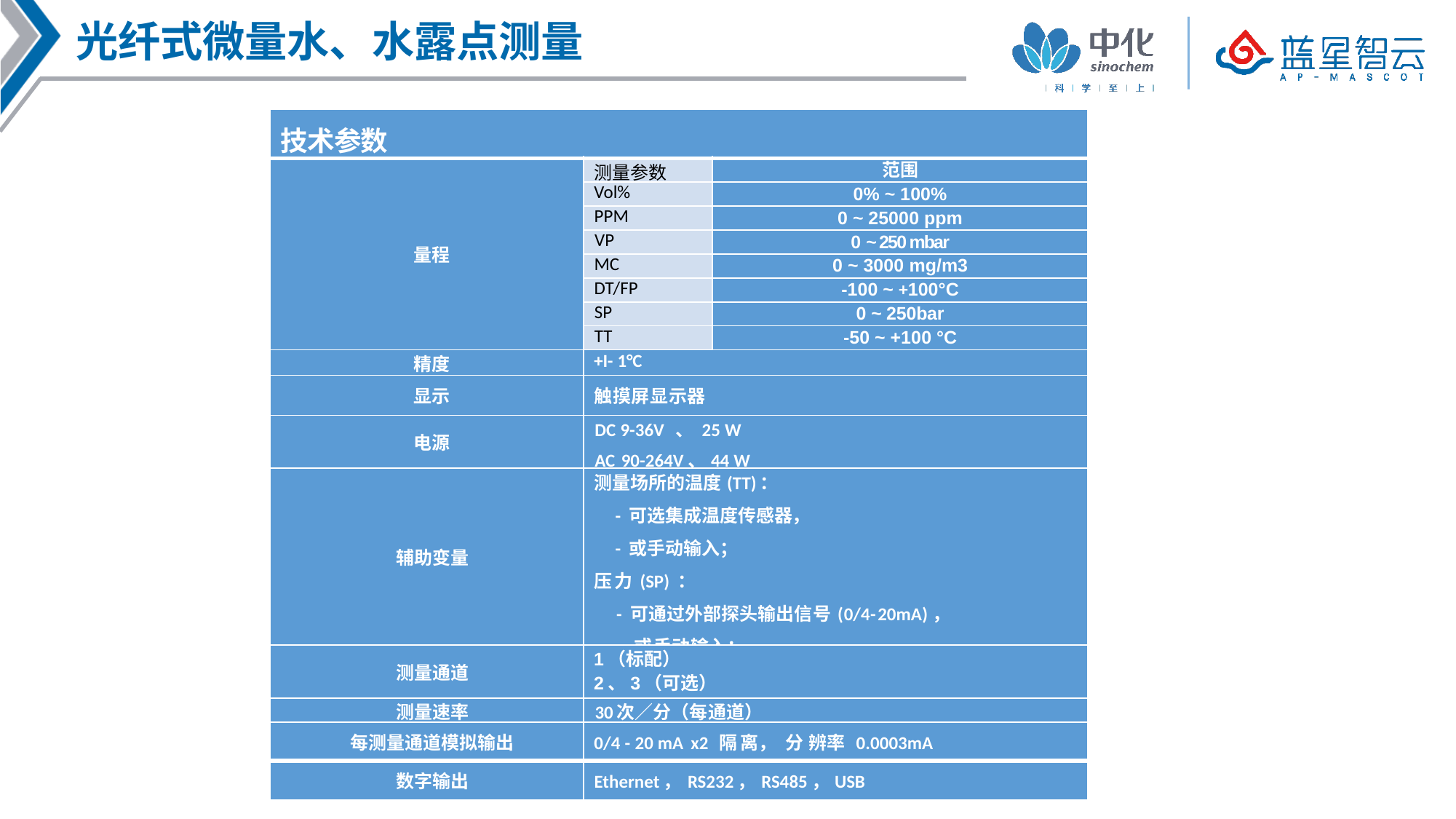

# 光纤式微量水、水露点测量
| 技术参数 |  |  |
| --- | --- | --- |
| 量程 | 测量参数 | 范围 |
|  | Vol% | 0% ~ 100% |
|  | PPM | 0 ~ 25000 ppm |
|  | VP | 0 ~ 250 mbar |
|  | MC | 0 ~ 3000 mg/m3 |
|  | DT/FP | -100 ~ +100°C |
|  | SP | 0 ~ 250bar |
|  | TT | -50 ~ +100 °C |
| 精度 | +I- 1°C |  |
| 显示 | 触摸屏显示器 |  |
| 电源 | DC 9-36V 、25 W AC 90-264V、44 W |  |
| 辅助变量 | 测量场所的温度(TT)： - 可选集成温度传感器， - 或手动输入； 压力(SP) ： - 可通过外部探头输出信号(0/4-20mA)， - 或手动输入； |  |
| 测量通道 | 1（标配） 2、3（可选） |  |
| 测量速率 | 30次／分（每通道） |  |
| 每测量通道模拟输出 | 0/4 - 20 mA x2 隔 离， 分 辨率 0.0003mA |  |
| 数字输出 | Ethernet，RS232，RS485，USB |  |